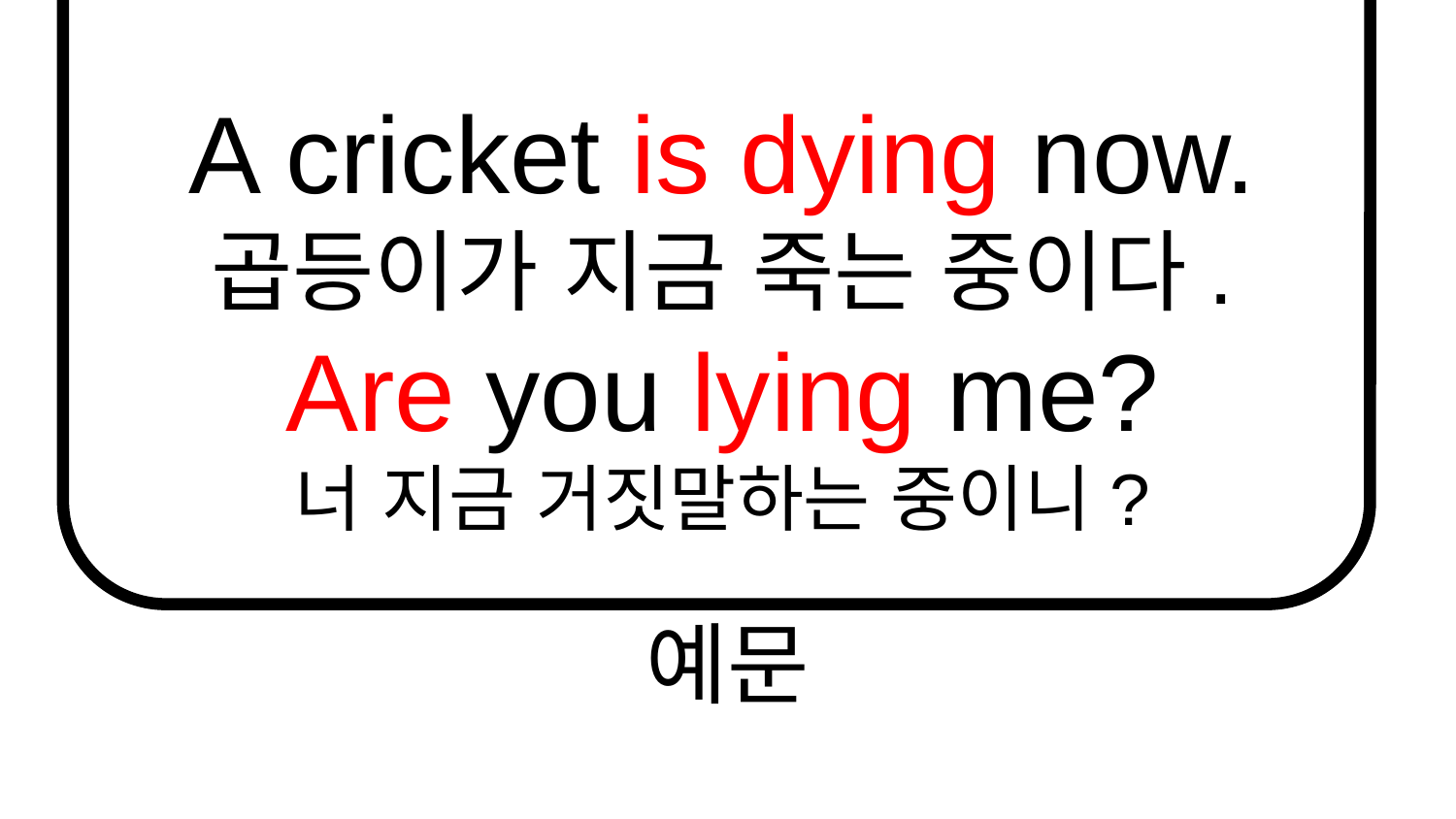

A cricket is dying now.
곱등이가 지금 죽는 중이다.
Are you lying me?
너 지금 거짓말하는 중이니?

# 예문